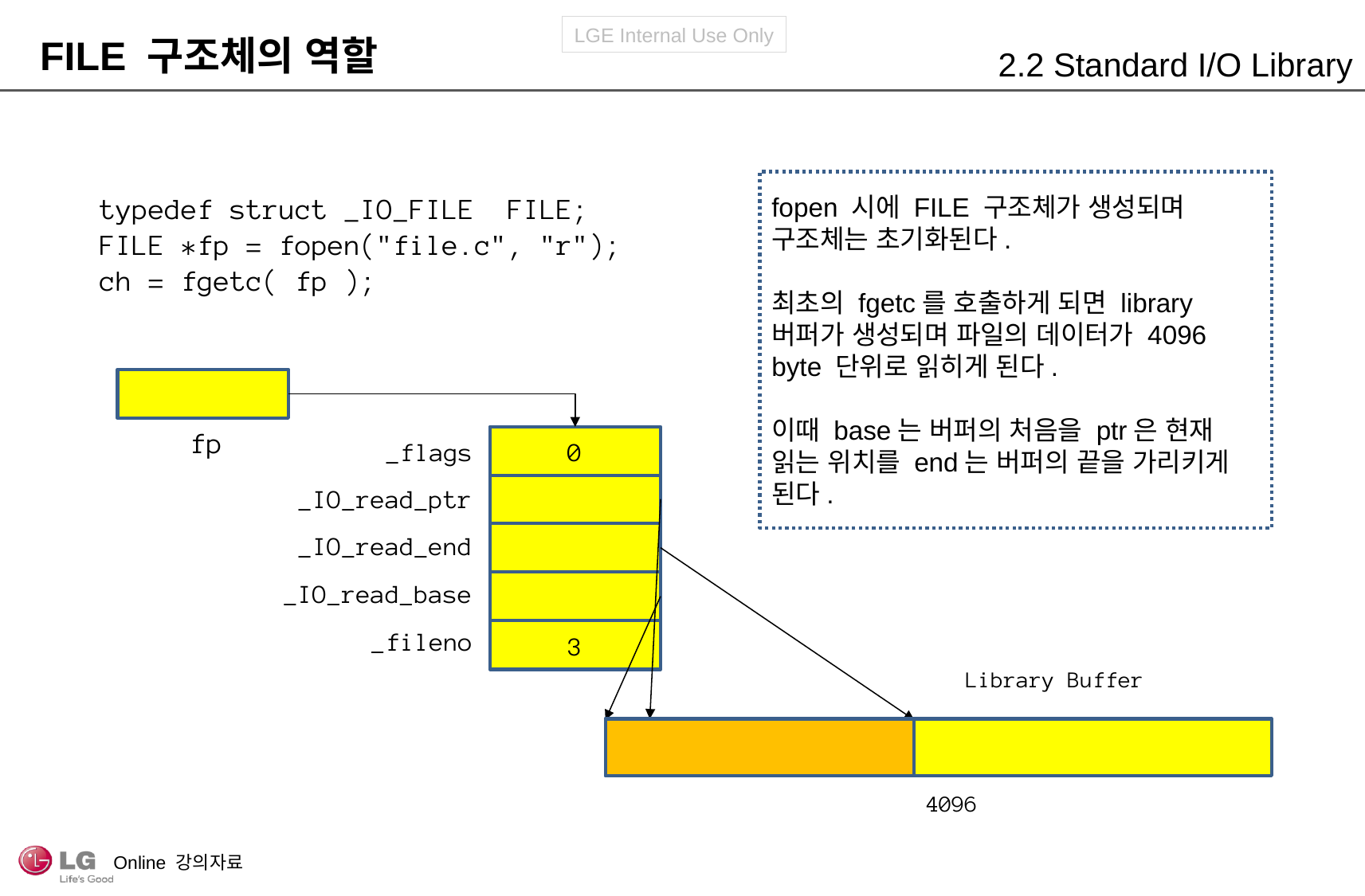

FILE 구조체의 역할
2.2 Standard I/O Library

fopen 시에 FILE 구조체가 생성되며 구조체는 초기화된다.

최초의 fgetc를 호출하게 되면 library 버퍼가 생성되며 파일의 데이터가 4096 byte 단위로 읽히게 된다.

이때 base는 버퍼의 처음을 ptr은 현재 읽는 위치를 end는 버퍼의 끝을 가리키게 된다.
typedef struct _IO_FILE  FILE;
FILE *fp = fopen("file.c", "r");
ch = fgetc( fp );

fp
0
_flags

_IO_read_ptr
_IO_read_end

_IO_read_base

_fileno
3
Library Buffer

4096